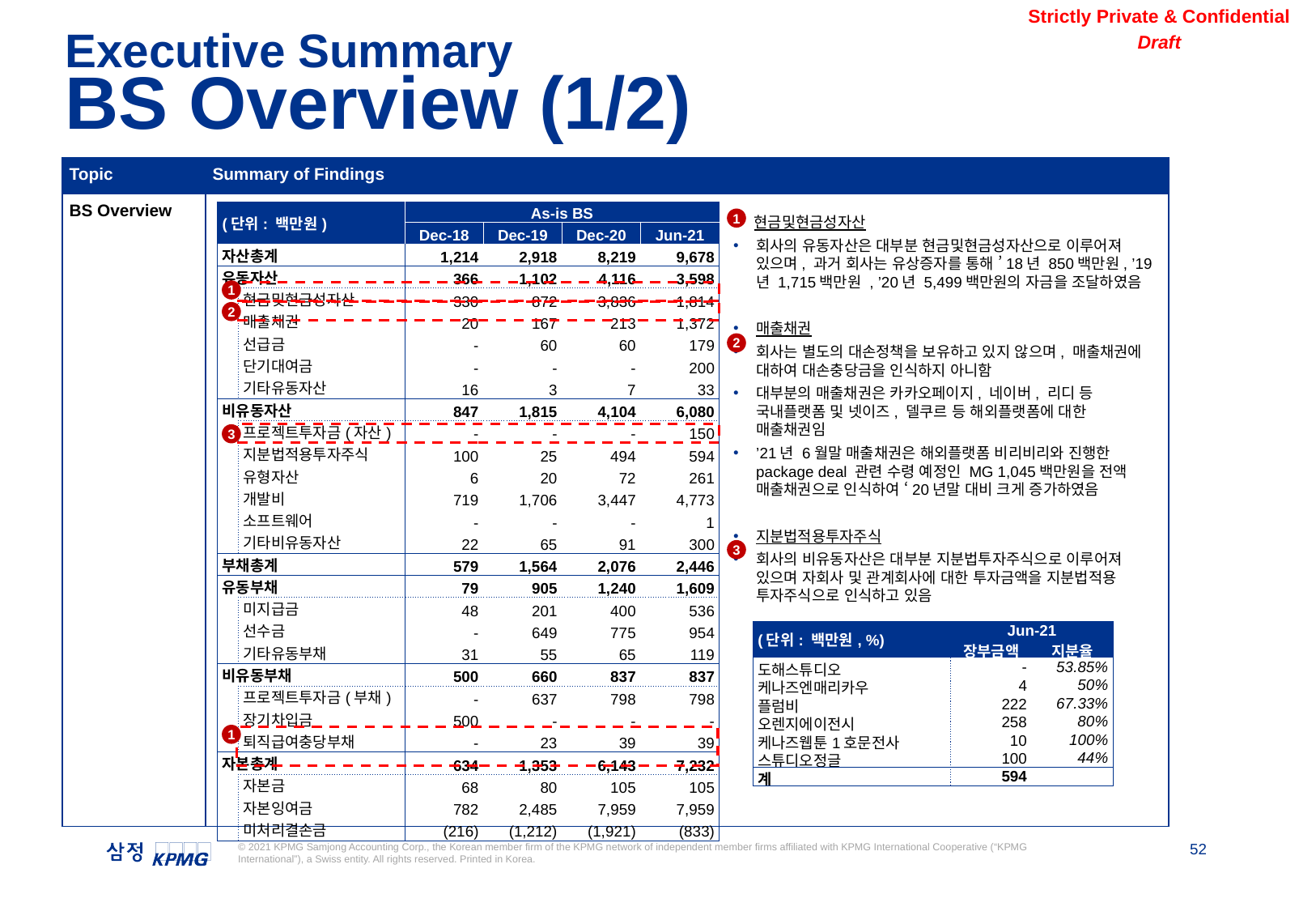

Executive Summary
BS Overview (1/2)
| Topic | Summary of Findings |
| --- | --- |
| BS Overview |  |

    현금및현금성자산
회사의 유동자산은 대부분 현금및현금성자산으로 이루어져 있으며, 과거 회사는 유상증자를 통해 ’18년 850백만원, ’19년 1,715백만원 , ’20년 5,499백만원의 자금을 조달하였음

매출채권
회사는 별도의 대손정책을 보유하고 있지 않으며, 매출채권에 대하여 대손충당금을 인식하지 아니함
대부분의 매출채권은 카카오페이지, 네이버, 리디 등 국내플랫폼 및 넷이즈, 델쿠르 등 해외플랫폼에 대한 매출채권임
’21년 6월말 매출채권은 해외플랫폼 비리비리와 진행한 package deal 관련 수령 예정인 MG 1,045백만원을 전액  매출채권으로 인식하여 ‘20년말 대비 크게 증가하였음

지분법적용투자주식
회사의 비유동자산은 대부분 지분법투자주식으로 이루어져 있으며 자회사 및 관계회사에 대한 투자금액을 지분법적용 투자주식으로 인식하고 있음

| (단위: 백만원) |  | As-is BS |  |  |  |
| --- | --- | --- | --- | --- | --- |
|  |  | Dec-18 | Dec-19 | Dec-20 | Jun-21 |
| 자산총계 |  | 1,214 | 2,918 | 8,219 | 9,678 |
| 유동자산 |  | 366 | 1,102 | 4,116 | 3,598 |
|  | 현금및현금성자산 | 330 | 872 | 3,836 | 1,814 |
|  | 매출채권 | 20 | 167 | 213 | 1,372 |
|  | 선급금 | - | 60 | 60 | 179 |
|  | 단기대여금 | - | - | - | 200 |
|  | 기타유동자산 | 16 | 3 | 7 | 33 |
| 비유동자산 |  | 847 | 1,815 | 4,104 | 6,080 |
|  | 프로젝트투자금(자산) | - | - | - | 150 |
|  | 지분법적용투자주식 | 100 | 25 | 494 | 594 |
|  | 유형자산 | 6 | 20 | 72 | 261 |
|  | 개발비 | 719 | 1,706 | 3,447 | 4,773 |
|  | 소프트웨어 | - | - | - | 1 |
|  | 기타비유동자산 | 22 | 65 | 91 | 300 |
| 부채총계 |  | 579 | 1,564 | 2,076 | 2,446 |
| 유동부채 |  | 79 | 905 | 1,240 | 1,609 |
|  | 미지급금 | 48 | 201 | 400 | 536 |
|  | 선수금 | - | 649 | 775 | 954 |
|  | 기타유동부채 | 31 | 55 | 65 | 119 |
| 비유동부채 |  | 500 | 660 | 837 | 837 |
|  | 프로젝트투자금(부채) | - | 637 | 798 | 798 |
|  | 장기차입금 | 500 | - | - | - |
|  | 퇴직급여충당부채 | - | 23 | 39 | 39 |
| 자본총계 |  | 634 | 1,353 | 6,143 | 7,232 |
|  | 자본금 | 68 | 80 | 105 | 105 |
|  | 자본잉여금 | 782 | 2,485 | 7,959 | 7,959 |
|  | 미처리결손금 | (216) | (1,212) | (1,921) | (833) |
1
1

2
2

3
3
| (단위: 백만원, %) | Jun-21 |  |
| --- | --- | --- |
|  | 장부금액 | 지분율 |
| 도해스튜디오 | - | 53.85% |
| 케나즈엔매리카우 | 4 | 50% |
| 플럼비 | 222 | 67.33% |
| 오렌지에이전시 | 258 | 80% |
| 케나즈웹툰1호문전사 | 10 | 100% |
| 스튜디오정글 | 100 | 44% |
| 계 | 594 |  |
1